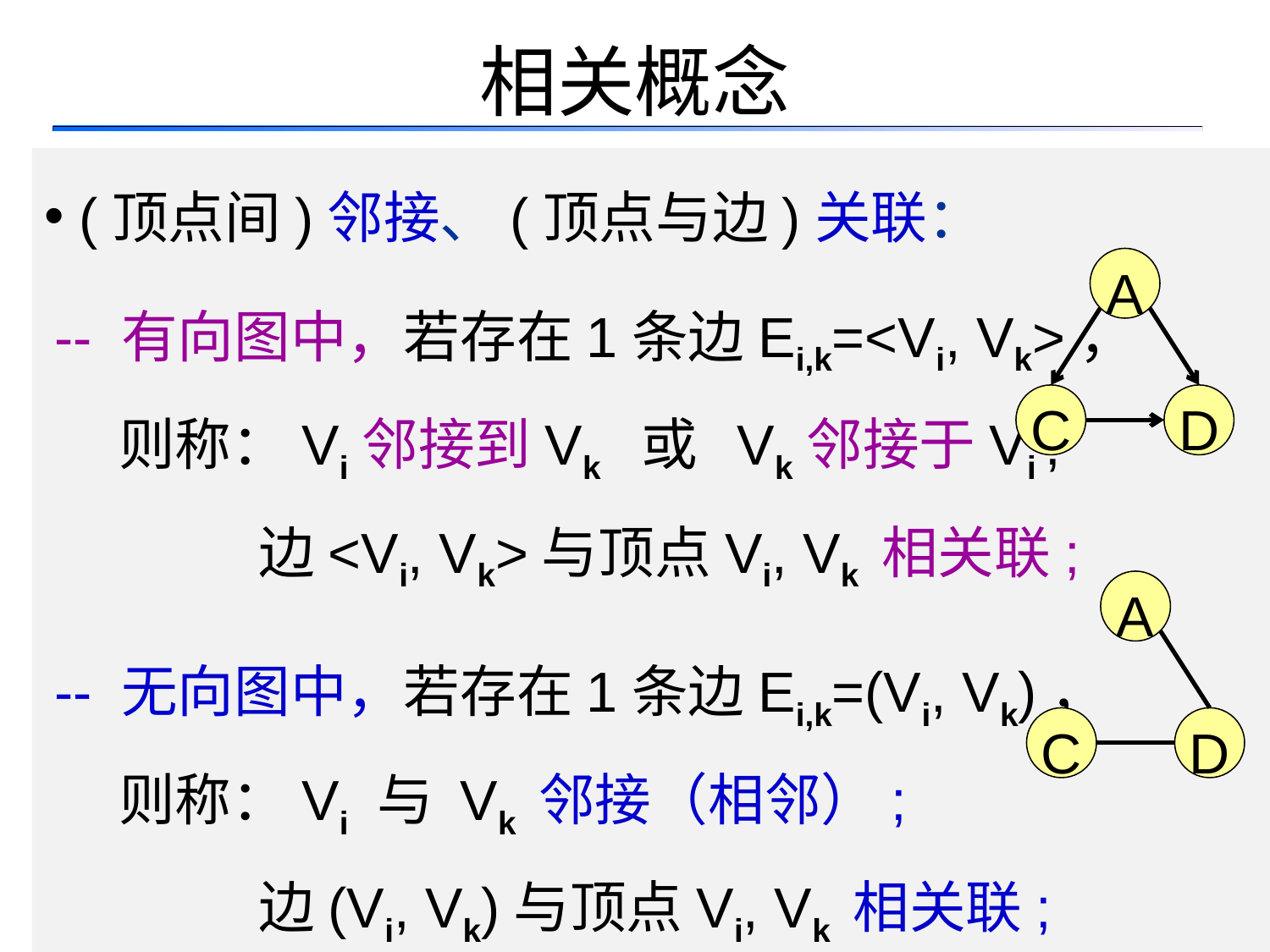

# 相关概念

 (顶点间)邻接、(顶点与边)关联：
-- 有向图中，若存在1条边Ei,k=<Vi, Vk>，
    则称：Vi邻接到Vk   或  Vk邻接于Vi ;
               边<Vi, Vk>与顶点Vi, Vk 相关联;
-- 无向图中，若存在1条边Ei,k=(Vi, Vk)，
    则称：Vi 与 Vk 邻接（相邻）;
               边(Vi, Vk)与顶点Vi, Vk 相关联;
A
C
D
A
C
D